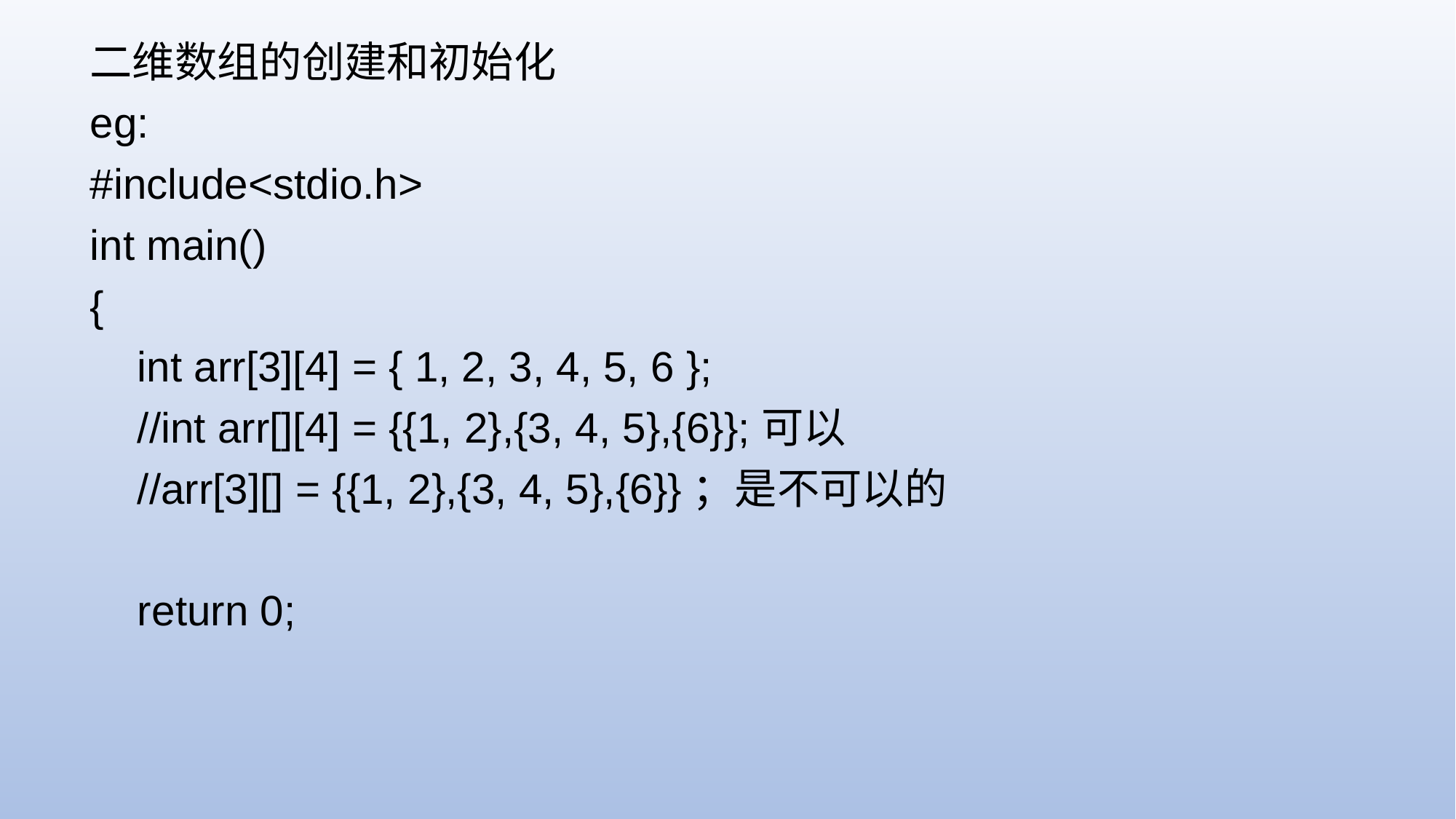

二维数组的创建和初始化
eg:
#include<stdio.h>
int main()
{
    int arr[3][4] = { 1, 2, 3, 4, 5, 6 };
    //int arr[][4] = {{1, 2},{3, 4, 5},{6}};可以
    //arr[3][] = {{1, 2},{3, 4, 5},{6}}；是不可以的

    return 0;